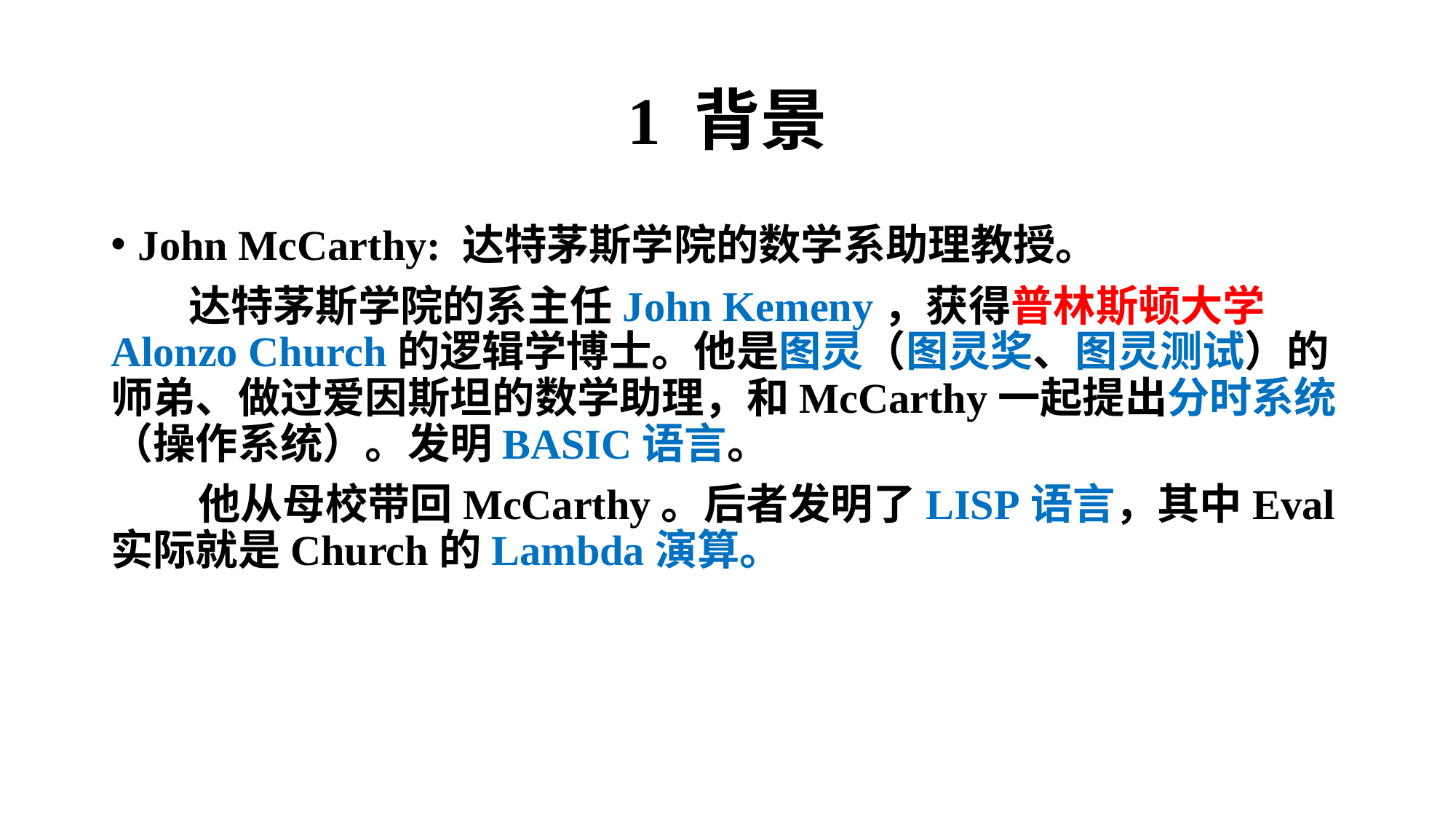

# 1 背景
John McCarthy: 达特茅斯学院的数学系助理教授。
       达特茅斯学院的系主任John Kemeny，获得普林斯顿大学Alonzo Church的逻辑学博士。他是图灵（图灵奖、图灵测试）的师弟、做过爱因斯坦的数学助理，和McCarthy一起提出分时系统（操作系统）。发明BASIC语言。
        他从母校带回McCarthy。后者发明了LISP语言，其中Eval实际就是Church的Lambda演算。